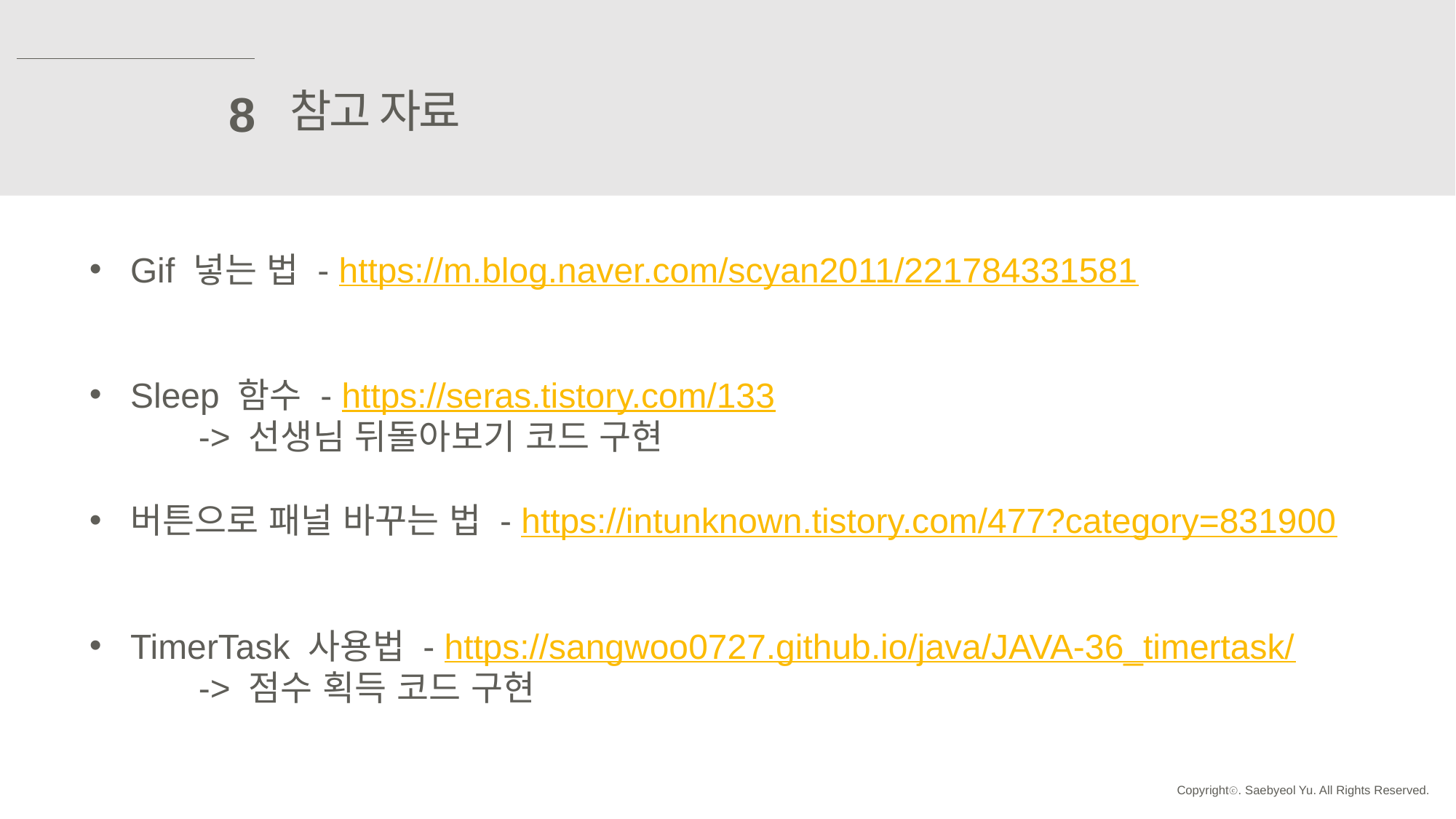

참고 자료
8
Gif 넣는 법 - https://m.blog.naver.com/scyan2011/221784331581

Sleep 함수 - https://seras.tistory.com/133
	-> 선생님 뒤돌아보기 코드 구현

버튼으로 패널 바꾸는 법 - https://intunknown.tistory.com/477?category=831900

TimerTask 사용법 - https://sangwoo0727.github.io/java/JAVA-36_timertask/
	-> 점수 획득 코드 구현